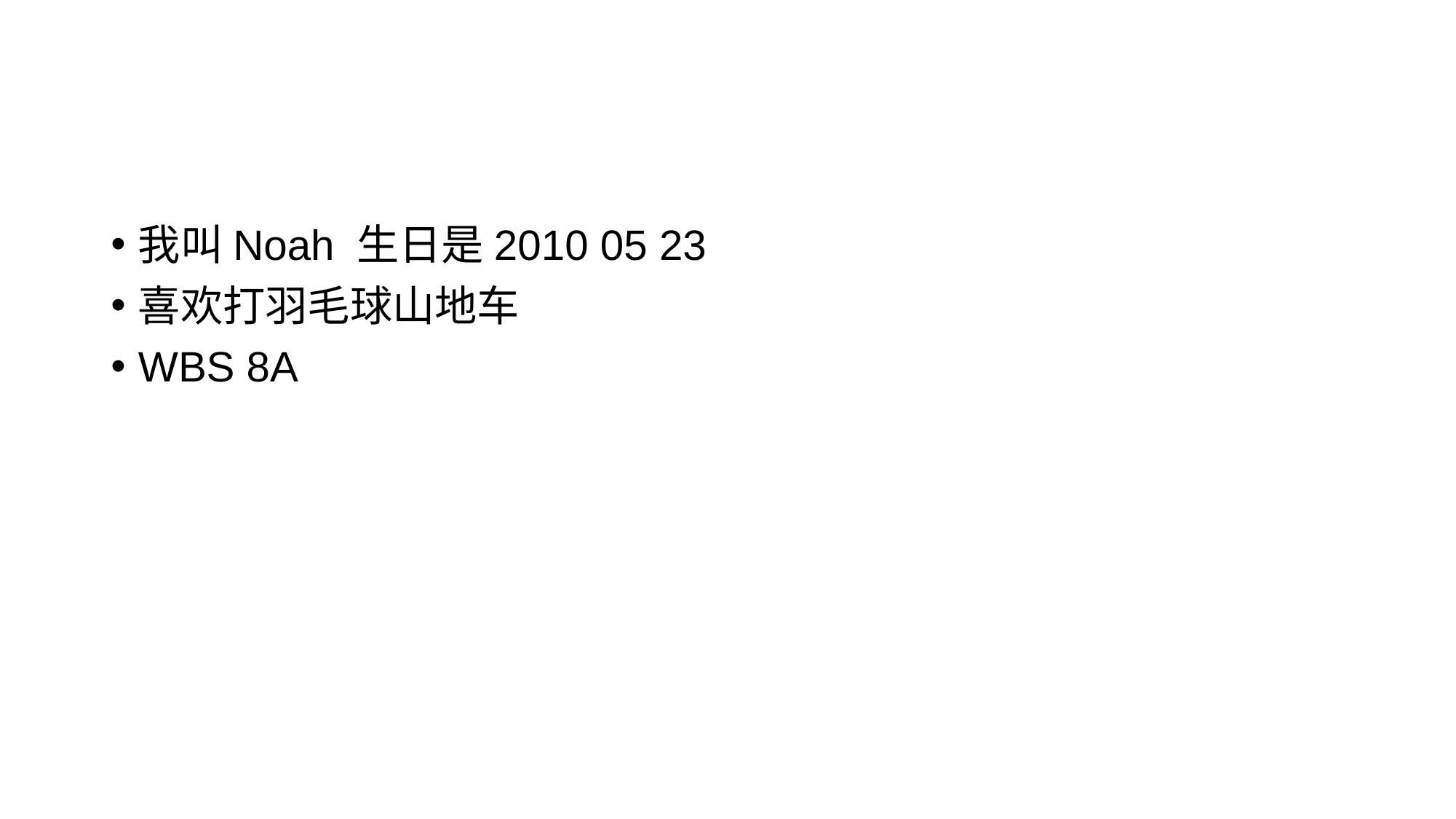

#
我叫Noah 生日是2010 05 23
喜欢打羽毛球山地车
WBS 8A